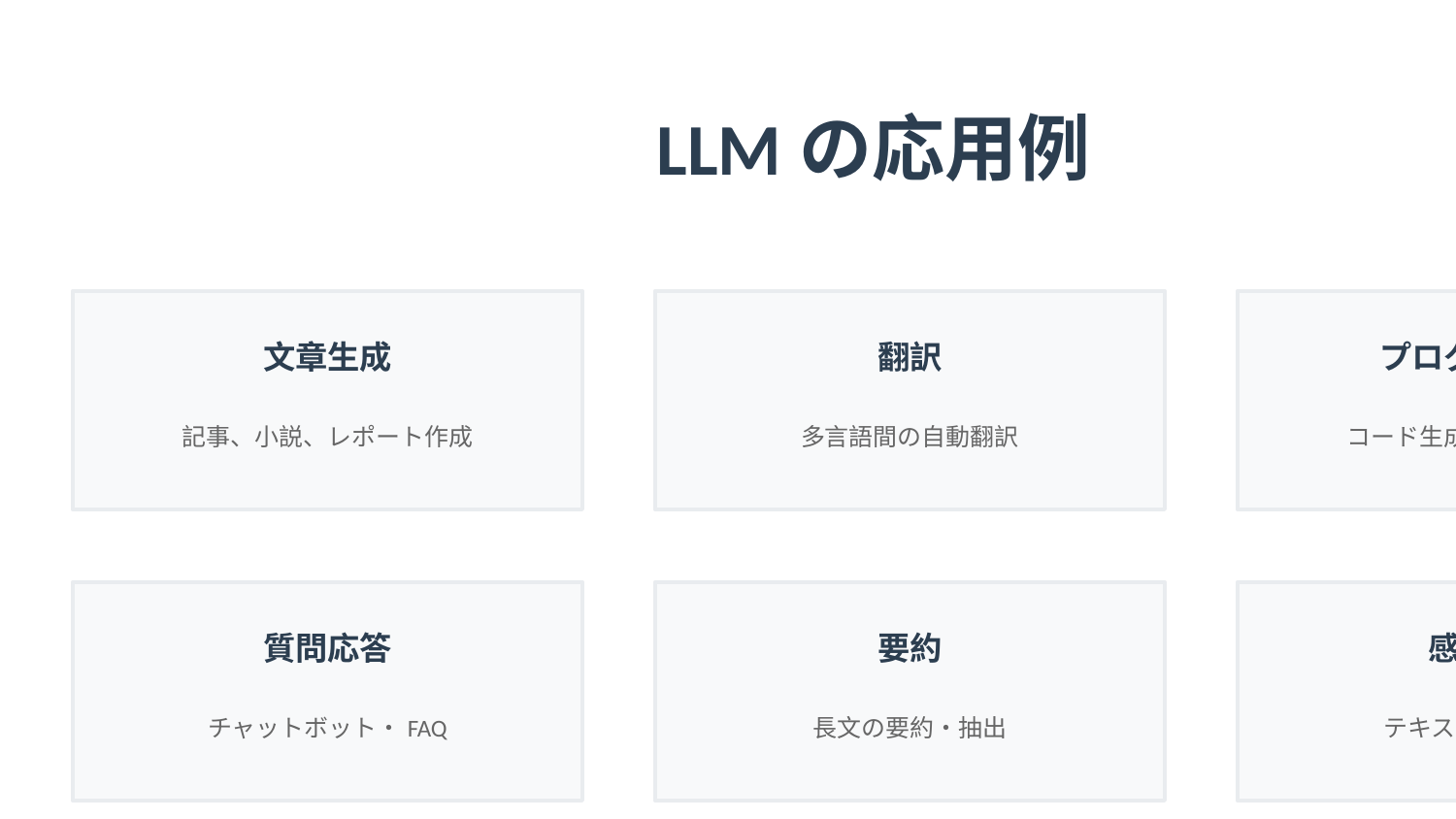

LLMの応用例

文章生成
翻訳
プログラミング
記事、小説、レポート作成
多言語間の自動翻訳
コード生成・デバッグ支援

質問応答
要約
感情分析
チャットボット・FAQ
長文の要約・抽出
テキストの感情判定